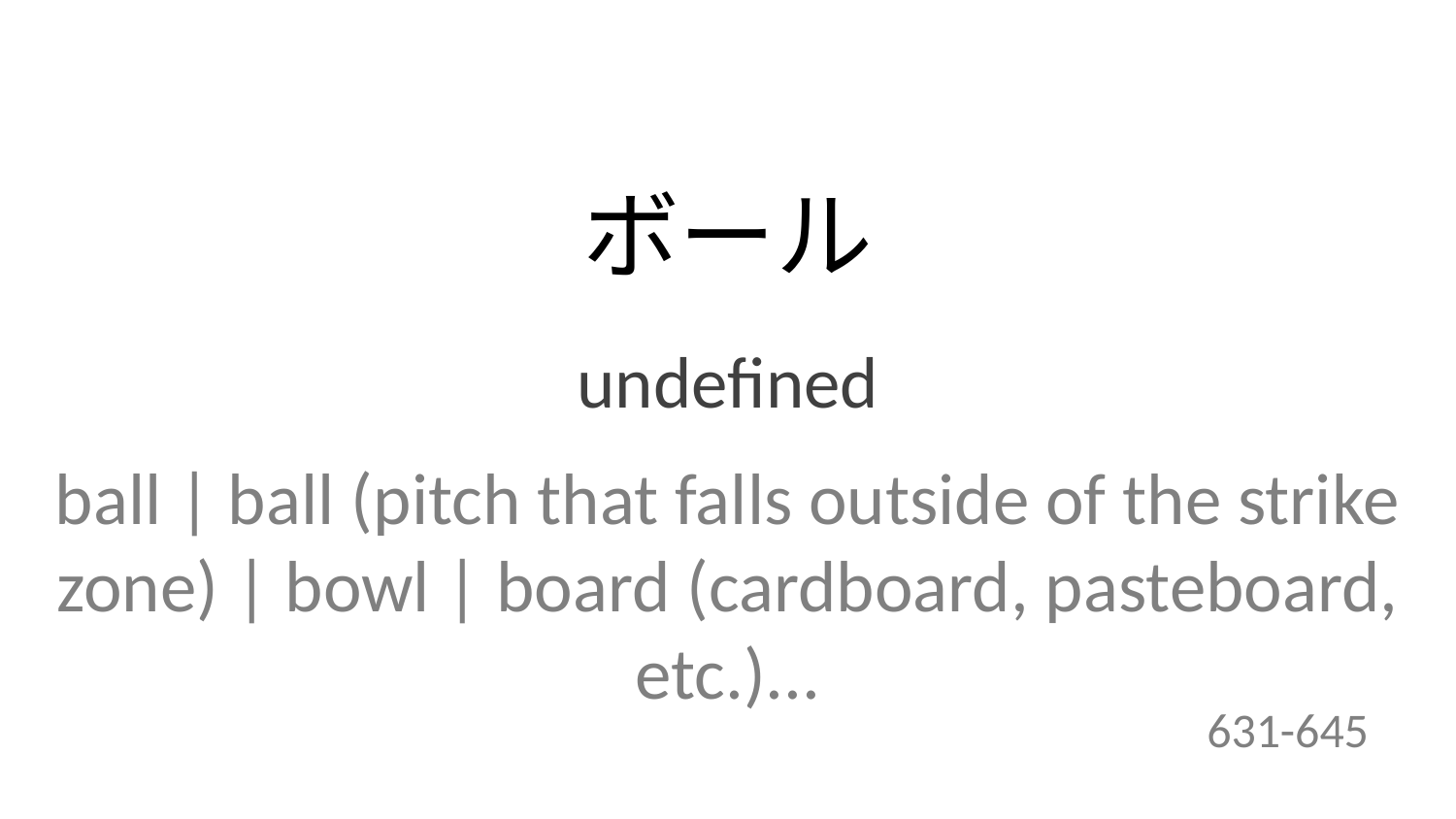

ボール

undefined
ball | ball (pitch that falls outside of the strike zone) | bowl | board (cardboard, pasteboard, etc.)...
631-645